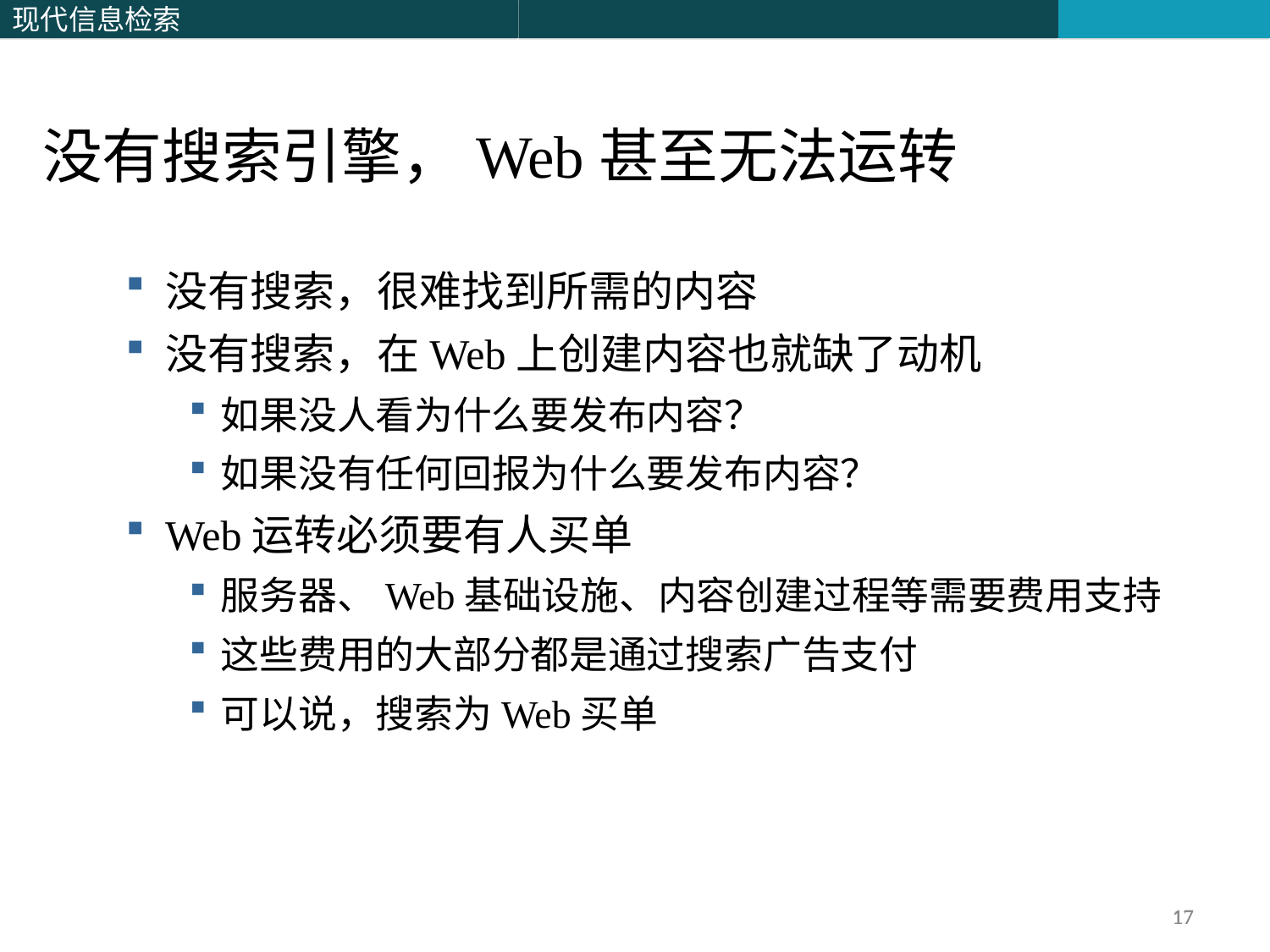

没有搜索引擎，Web甚至无法运转
没有搜索，很难找到所需的内容
没有搜索，在Web上创建内容也就缺了动机
如果没人看为什么要发布内容？
如果没有任何回报为什么要发布内容？
Web运转必须要有人买单
服务器、Web基础设施、内容创建过程等需要费用支持
这些费用的大部分都是通过搜索广告支付
可以说，搜索为Web买单
17
17